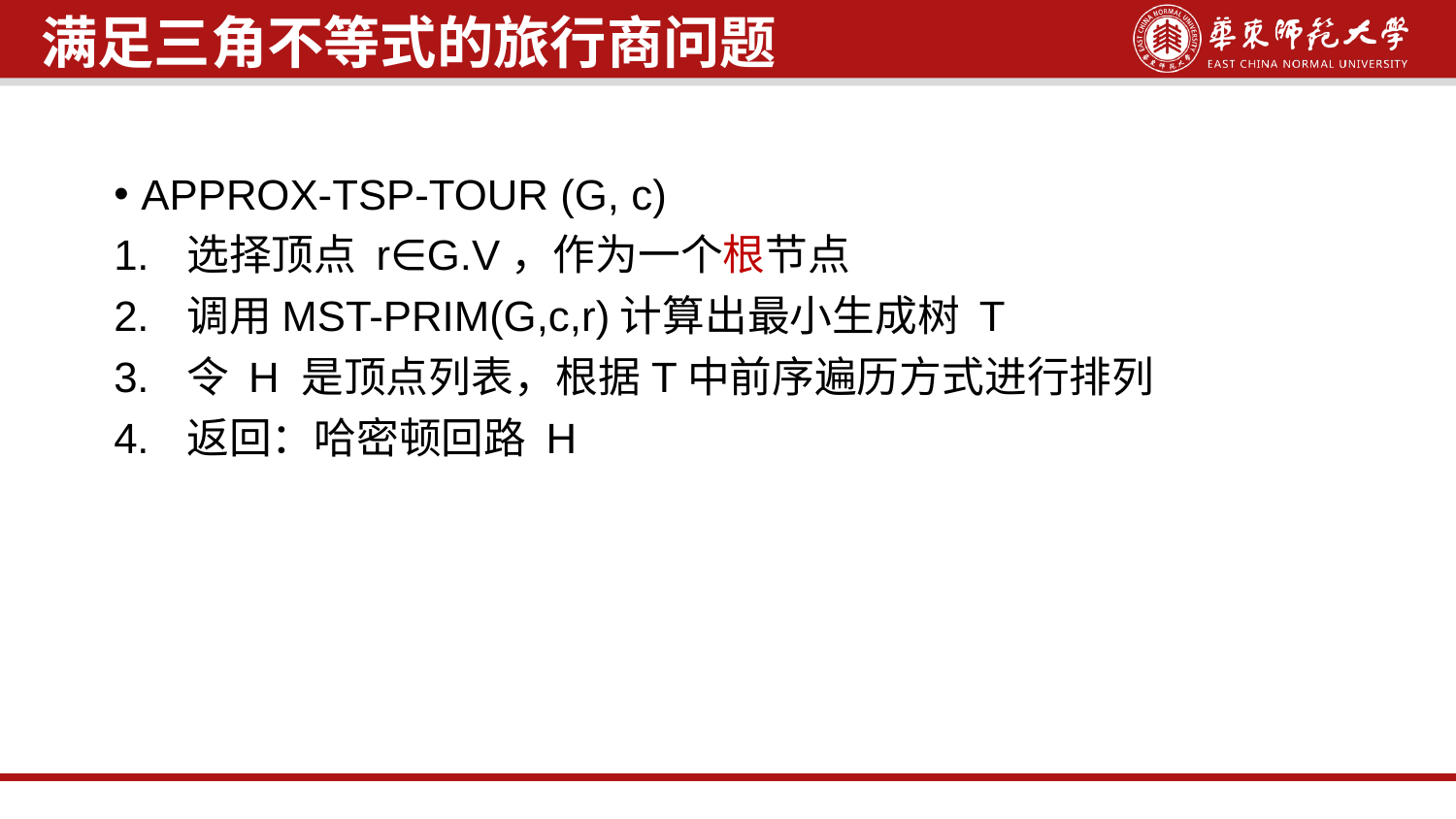

满足三角不等式的旅行商问题
APPROX-TSP-TOUR (G, c)
选择顶点 r∈G.V，作为一个根节点
调用MST-PRIM(G,c,r)计算出最小生成树 T
令 H 是顶点列表，根据T中前序遍历方式进行排列
返回：哈密顿回路 H